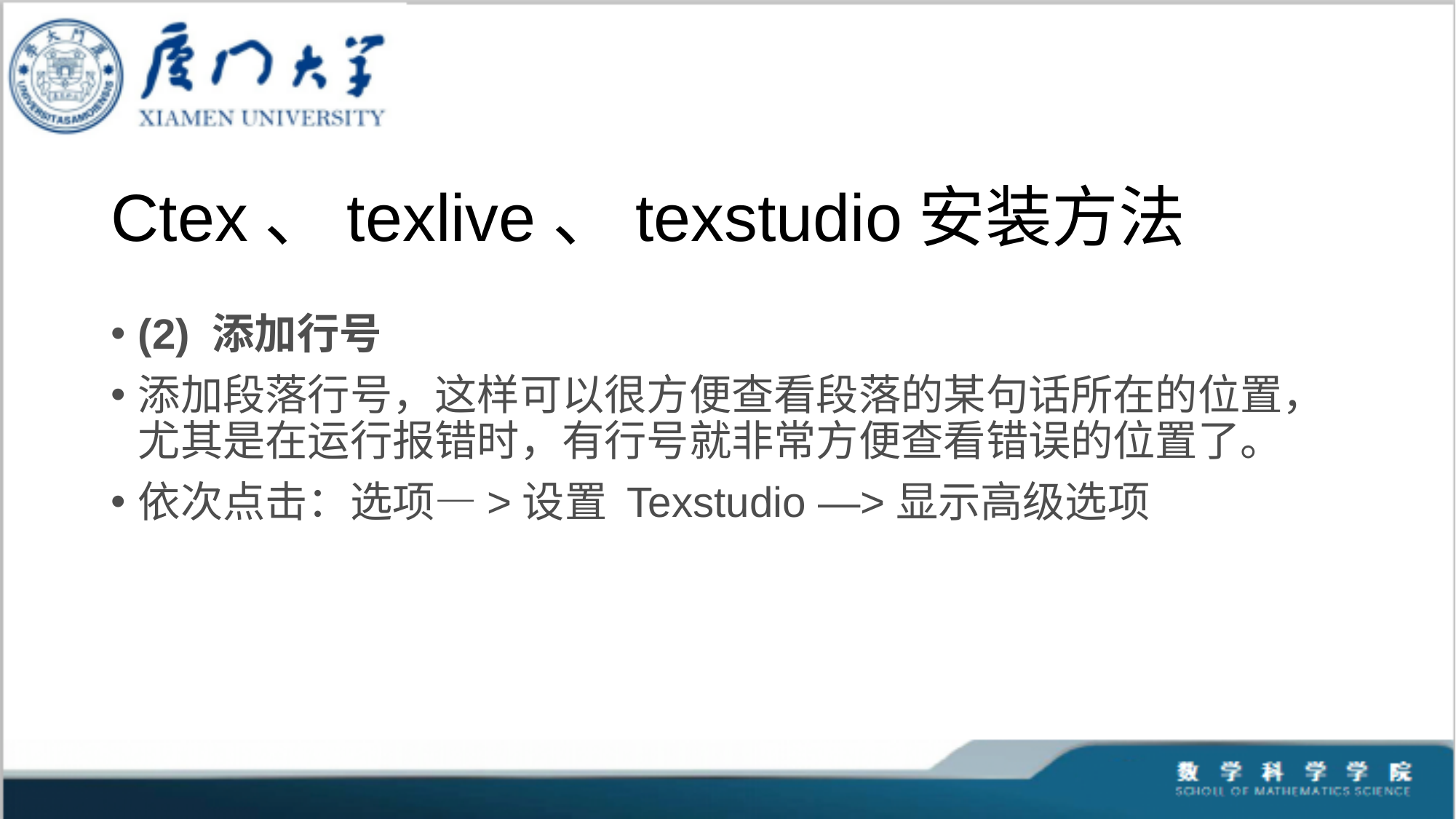

# Ctex、texlive、texstudio安装方法
(2) 添加行号
添加段落行号，这样可以很方便查看段落的某句话所在的位置，尤其是在运行报错时，有行号就非常方便查看错误的位置了。
依次点击：选项—>设置 Texstudio —>显示高级选项